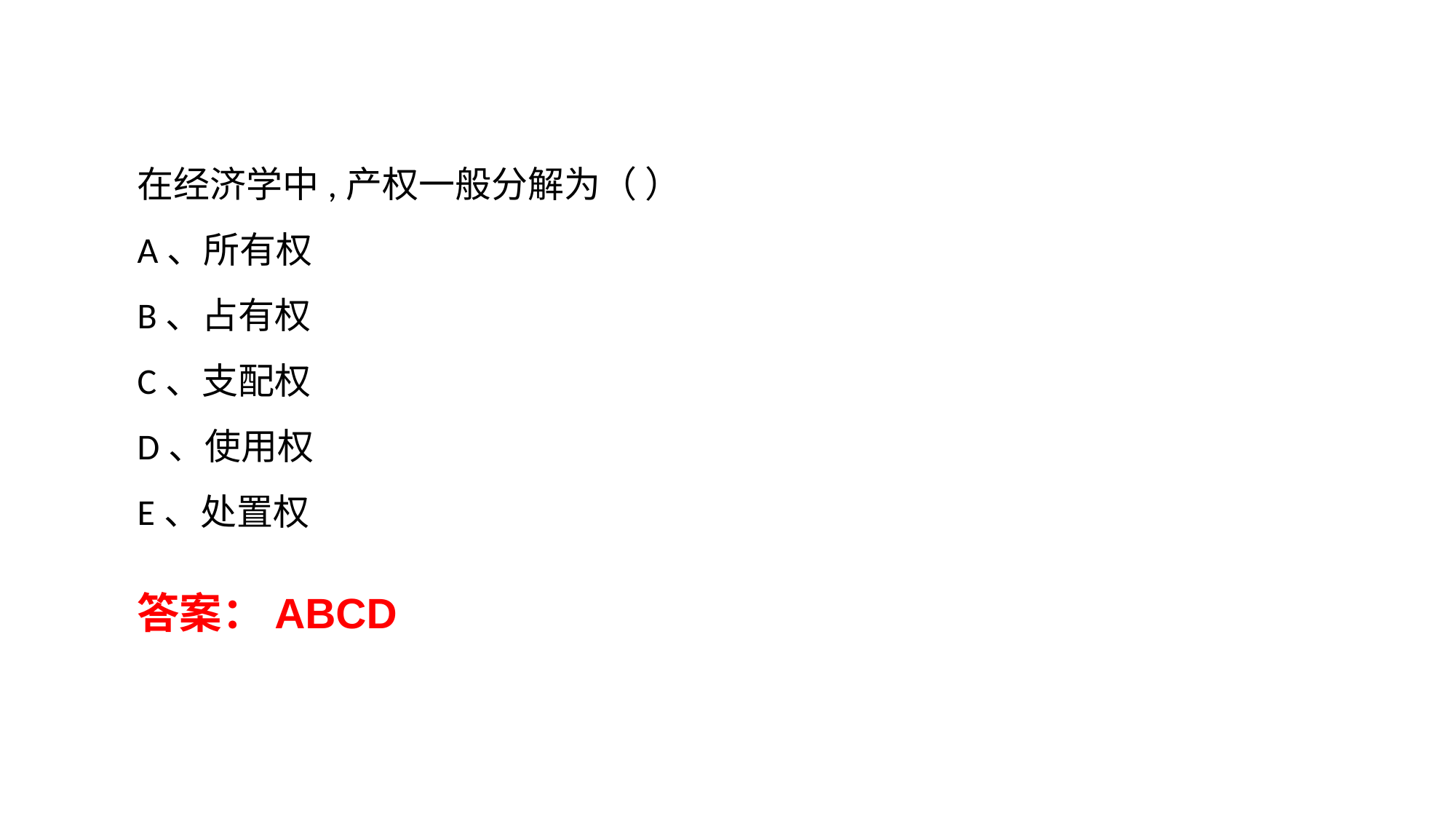

在经济学中,产权一般分解为（ ）
A、所有权
B、占有权
C、支配权
D、使用权
E、处置权
答案：ABCD